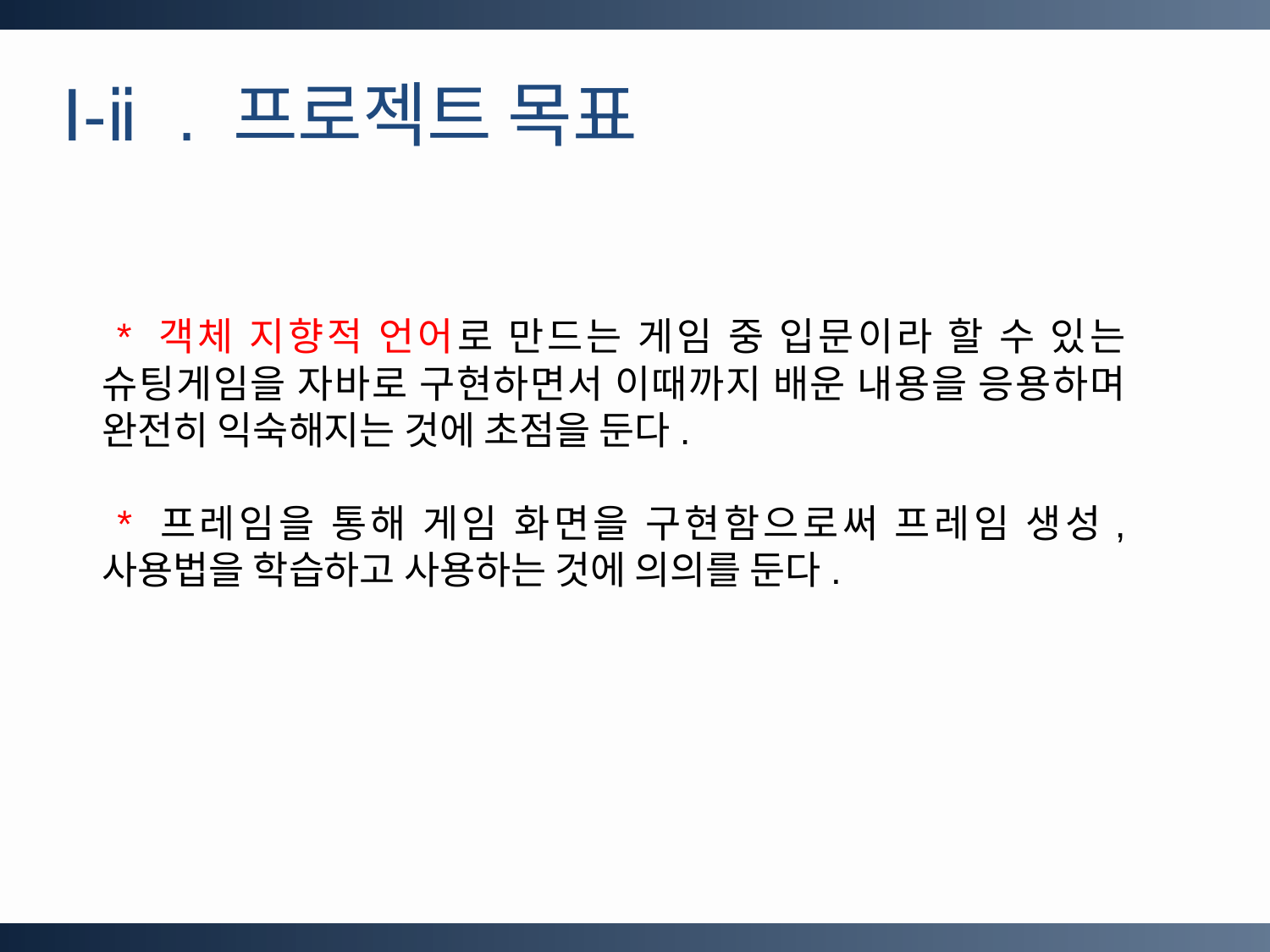

Ⅰ-ⅱ. 프로젝트 목표
 * 객체 지향적 언어로 만드는 게임 중 입문이라 할 수 있는 슈팅게임을 자바로 구현하면서 이때까지 배운 내용을 응용하며 완전히 익숙해지는 것에 초점을 둔다.

 * 프레임을 통해 게임 화면을 구현함으로써 프레임 생성, 사용법을 학습하고 사용하는 것에 의의를 둔다.